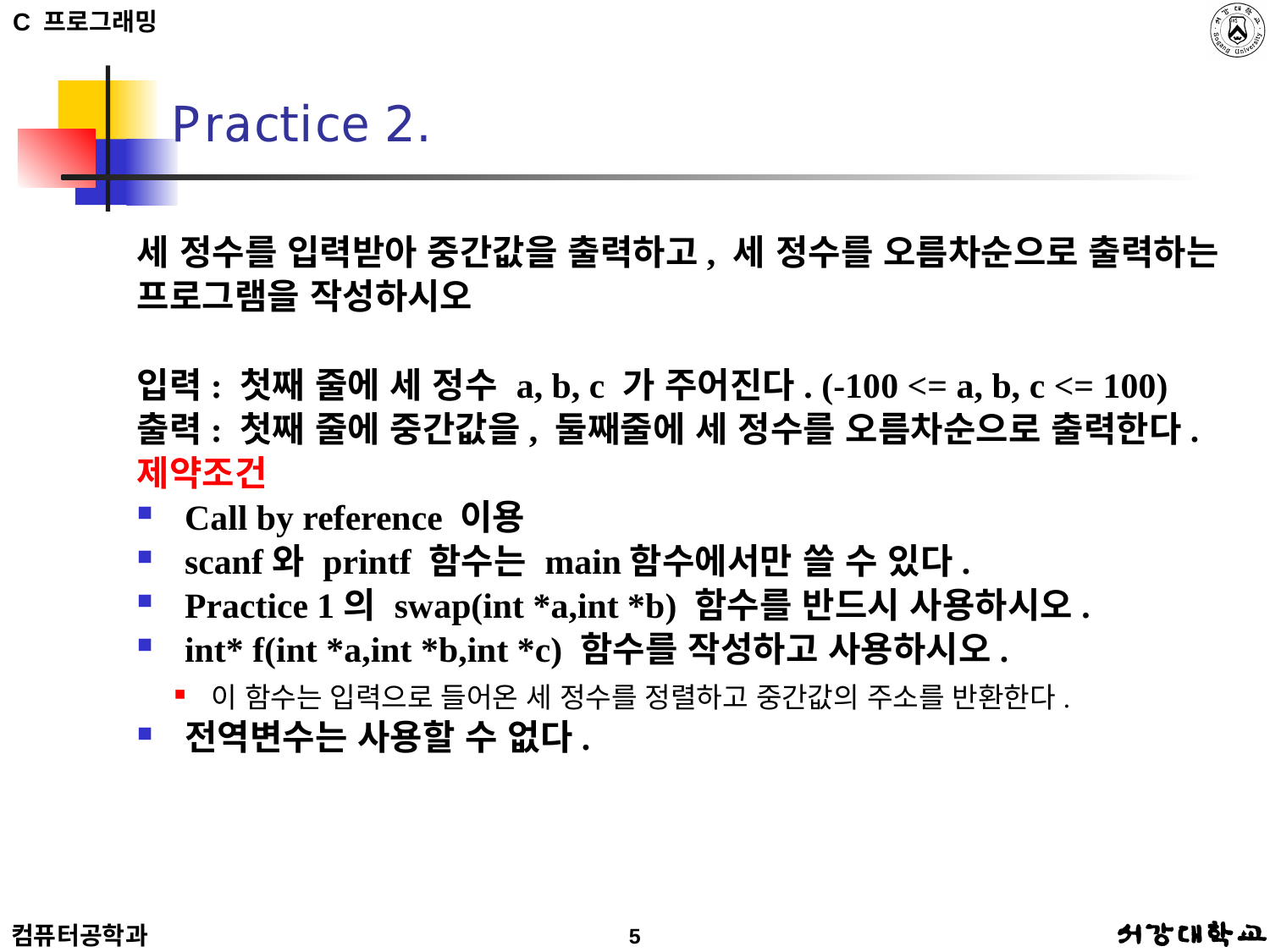

# Practice 2.
세 정수를 입력받아 중간값을 출력하고, 세 정수를 오름차순으로 출력하는 프로그램을 작성하시오

입력: 첫째 줄에 세 정수 a, b, c 가 주어진다. (-100 <= a, b, c <= 100)
출력: 첫째 줄에 중간값을, 둘째줄에 세 정수를 오름차순으로 출력한다.
제약조건
Call by reference 이용
scanf와 printf 함수는 main함수에서만 쓸 수 있다.
Practice 1의 swap(int *a,int *b) 함수를 반드시 사용하시오.
int* f(int *a,int *b,int *c) 함수를 작성하고 사용하시오.
이 함수는 입력으로 들어온 세 정수를 정렬하고 중간값의 주소를 반환한다.
전역변수는 사용할 수 없다.

5